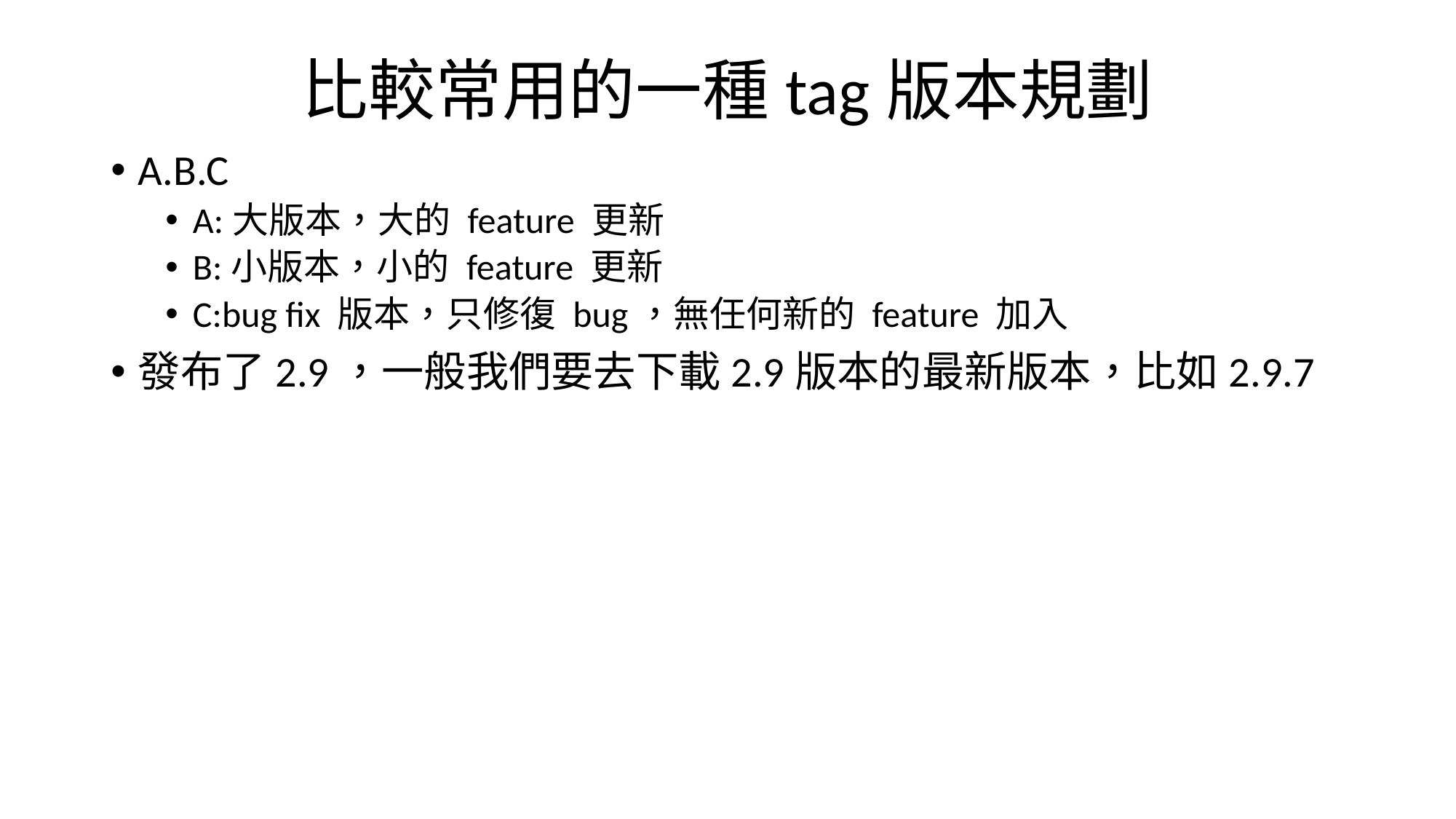

# 比較常用的一種tag版本規劃
A.B.C
A:大版本，大的 feature 更新
B:小版本，小的 feature 更新
C:bug fix 版本，只修復 bug，無任何新的 feature 加入
發布了2.9，一般我們要去下載2.9版本的最新版本，比如2.9.7